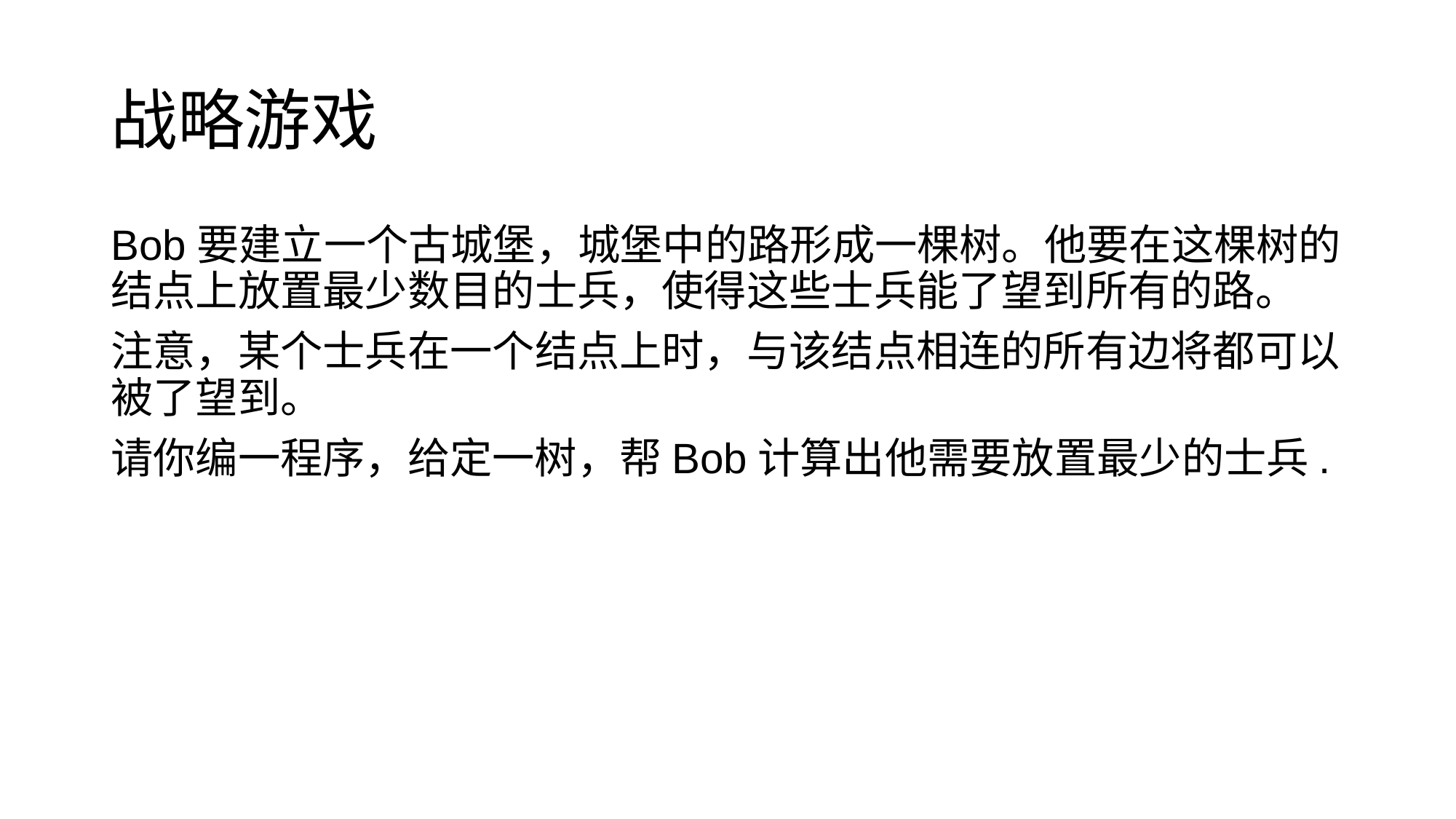

# 战略游戏
Bob要建立一个古城堡，城堡中的路形成一棵树。他要在这棵树的结点上放置最少数目的士兵，使得这些士兵能了望到所有的路。
注意，某个士兵在一个结点上时，与该结点相连的所有边将都可以被了望到。
请你编一程序，给定一树，帮Bob计算出他需要放置最少的士兵.